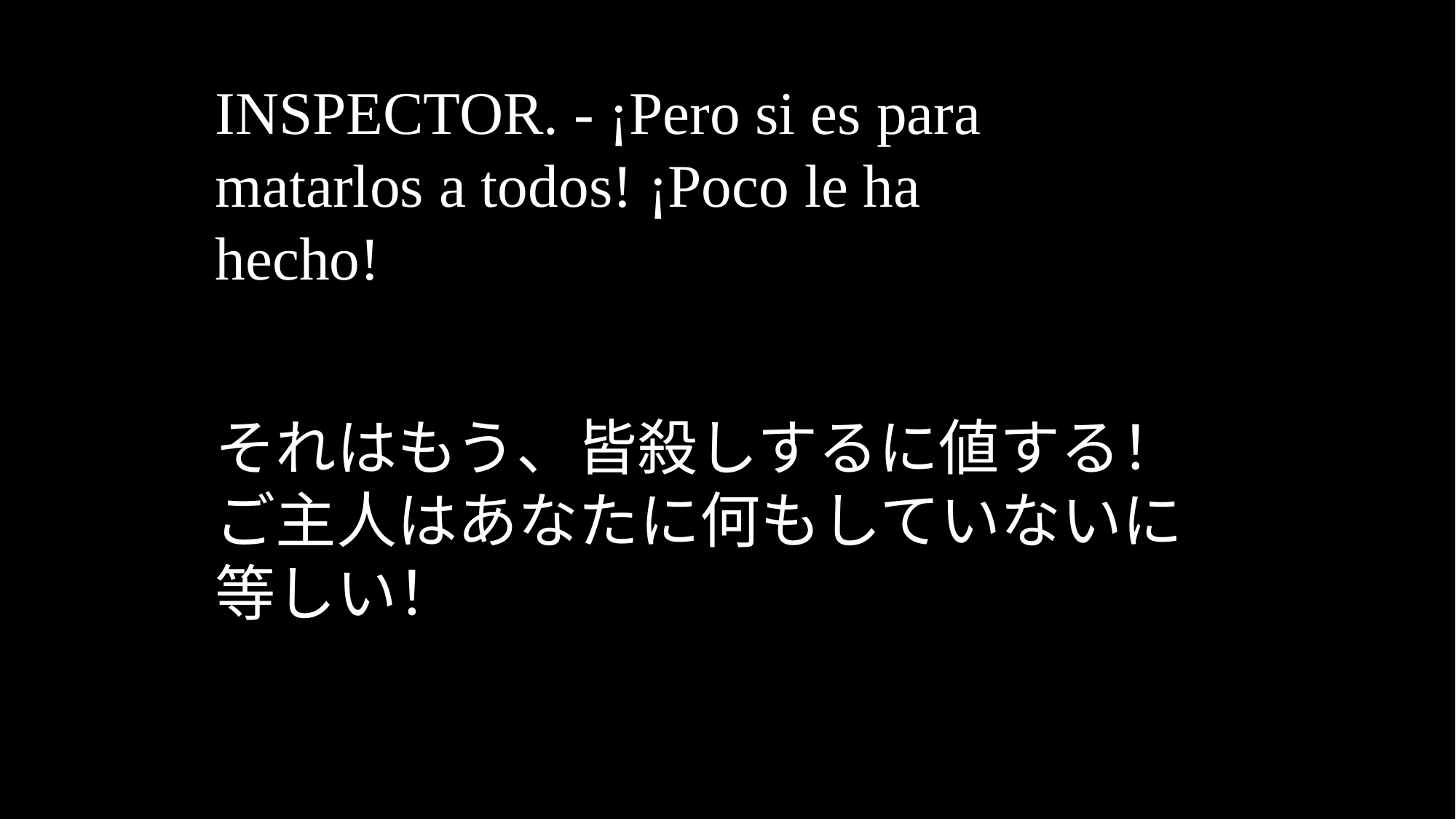

INSPECTOR. - ¡Pero si es para matarlos a todos! ¡Poco le ha hecho!

それはもう、皆殺しするに値する！ご主人はあなたに何もしていないに等しい！